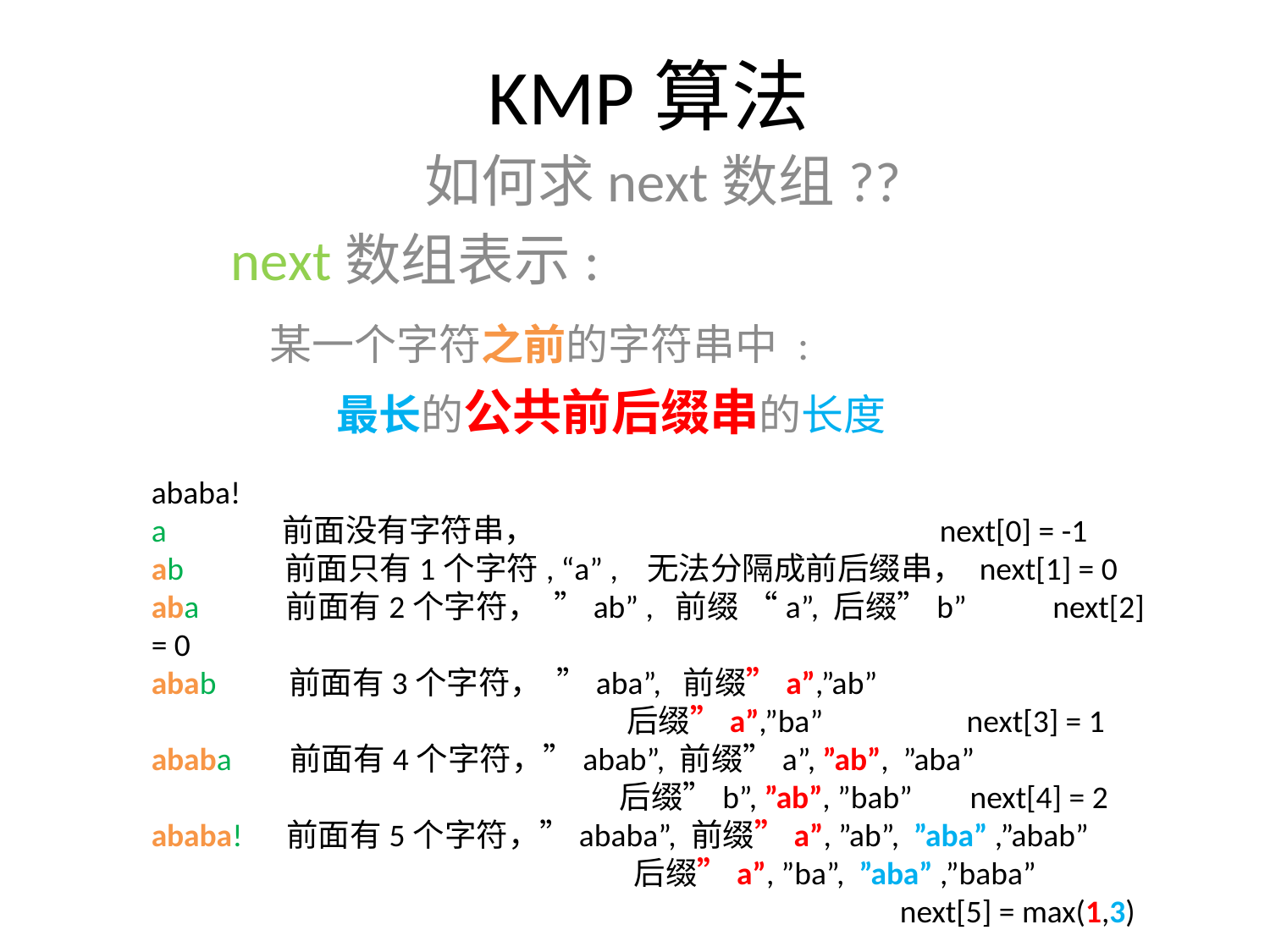

# KMP算法
如何求next数组??
next数组表示:
  某一个字符之前的字符串中 :
          最长的公共前后缀串的长度
ababa!
a               前面没有字符串，                                                       next[0] = -1
ab             前面只有1个字符, “a” ,   无法分隔成前后缀串， next[1] = 0
aba           前面有2个字符，  ”ab” ,  前缀 “a”, 后缀”b”            next[2] = 0
abab         前面有3个字符，  ”aba”,  前缀”a”,”ab”
                                                                 后缀”a”,”ba”                    next[3] = 1
ababa       前面有4个字符，”abab”, 前缀”a”, ”ab”,  ”aba”
                                                                后缀”b”, ”ab”, ”bab”        next[4] = 2
ababa!     前面有5个字符，”ababa”, 前缀”a”, ”ab”,  ”aba” ,”abab”
                                                                  后缀”a”, ”ba”,  ”aba” ,”baba”
                                                                                                        next[5] = max(1,3)